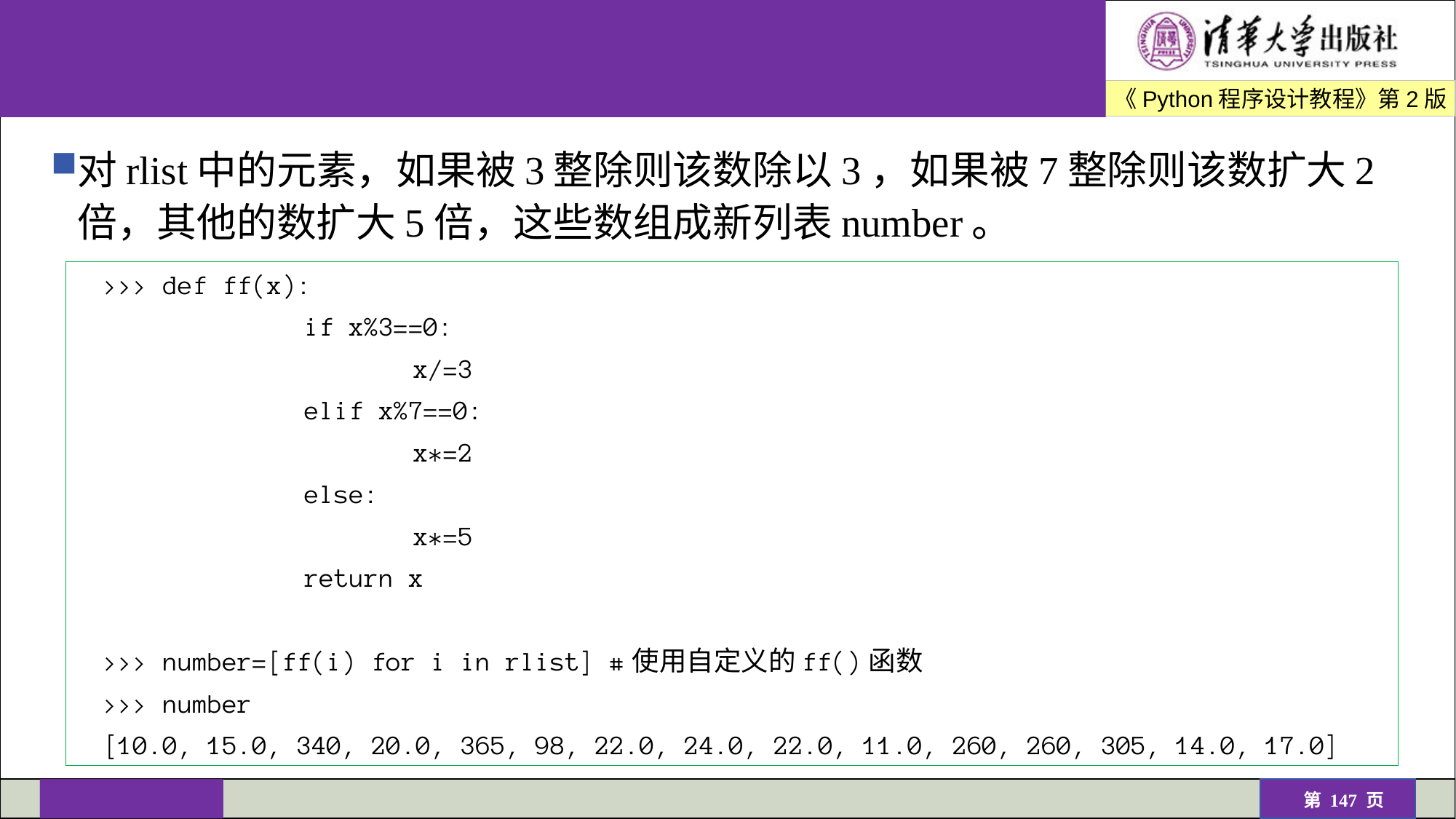

#
对rlist中的元素，如果被3整除则该数除以3，如果被7整除则该数扩大2倍，其他的数扩大5倍，这些数组成新列表number。
>>> def ff(x):
	        if x%3==0:
		        x/=3
	        elif x%7==0:
		        x*=2
	        else:
		        x*=5
	        return x

>>> number=[ff(i) for i in rlist] #使用自定义的ff()函数
>>> number
[10.0, 15.0, 340, 20.0, 365, 98, 22.0, 24.0, 22.0, 11.0, 260, 260, 305, 14.0, 17.0]